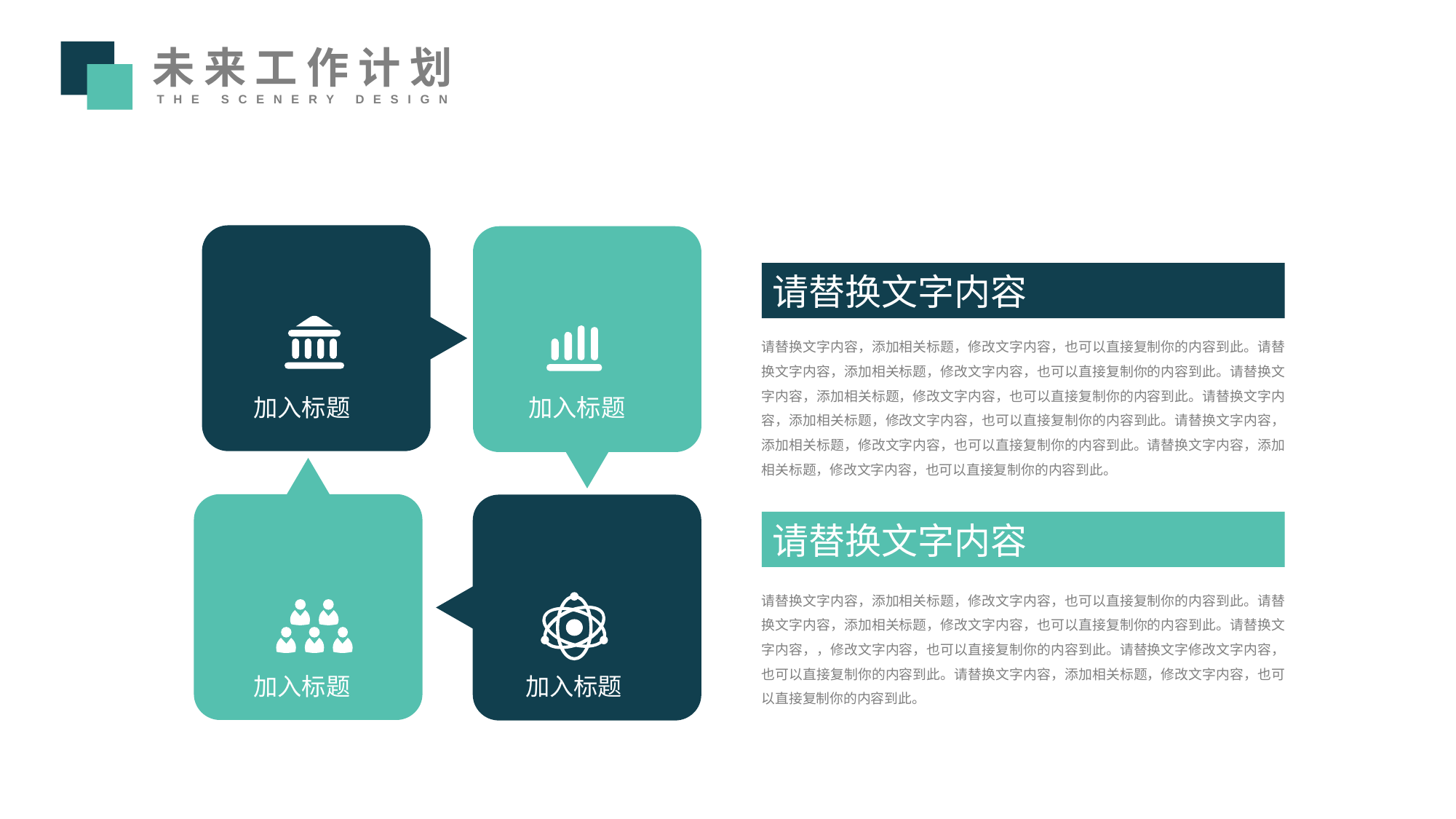

未来工作计划
THE Scenery DESIGN

加入标题

加入标题

加入标题

加入标题
请替换文字内容
请替换文字内容，添加相关标题，修改文字内容，也可以直接复制你的内容到此。请替换文字内容，添加相关标题，修改文字内容，也可以直接复制你的内容到此。请替换文字内容，添加相关标题，修改文字内容，也可以直接复制你的内容到此。请替换文字内容，添加相关标题，修改文字内容，也可以直接复制你的内容到此。请替换文字内容，添加相关标题，修改文字内容，也可以直接复制你的内容到此。请替换文字内容，添加相关标题，修改文字内容，也可以直接复制你的内容到此。
请替换文字内容，添加相关标题，修改文字内容，也可以直接复制你的内容到此。请替换文字内容，添加相关标题，修改文字内容，也可以直接复制你的内容到此。请替换文字内容，，修改文字内容，也可以直接复制你的内容到此。请替换文字修改文字内容，也可以直接复制你的内容到此。请替换文字内容，添加相关标题，修改文字内容，也可以直接复制你的内容到此。
请替换文字内容